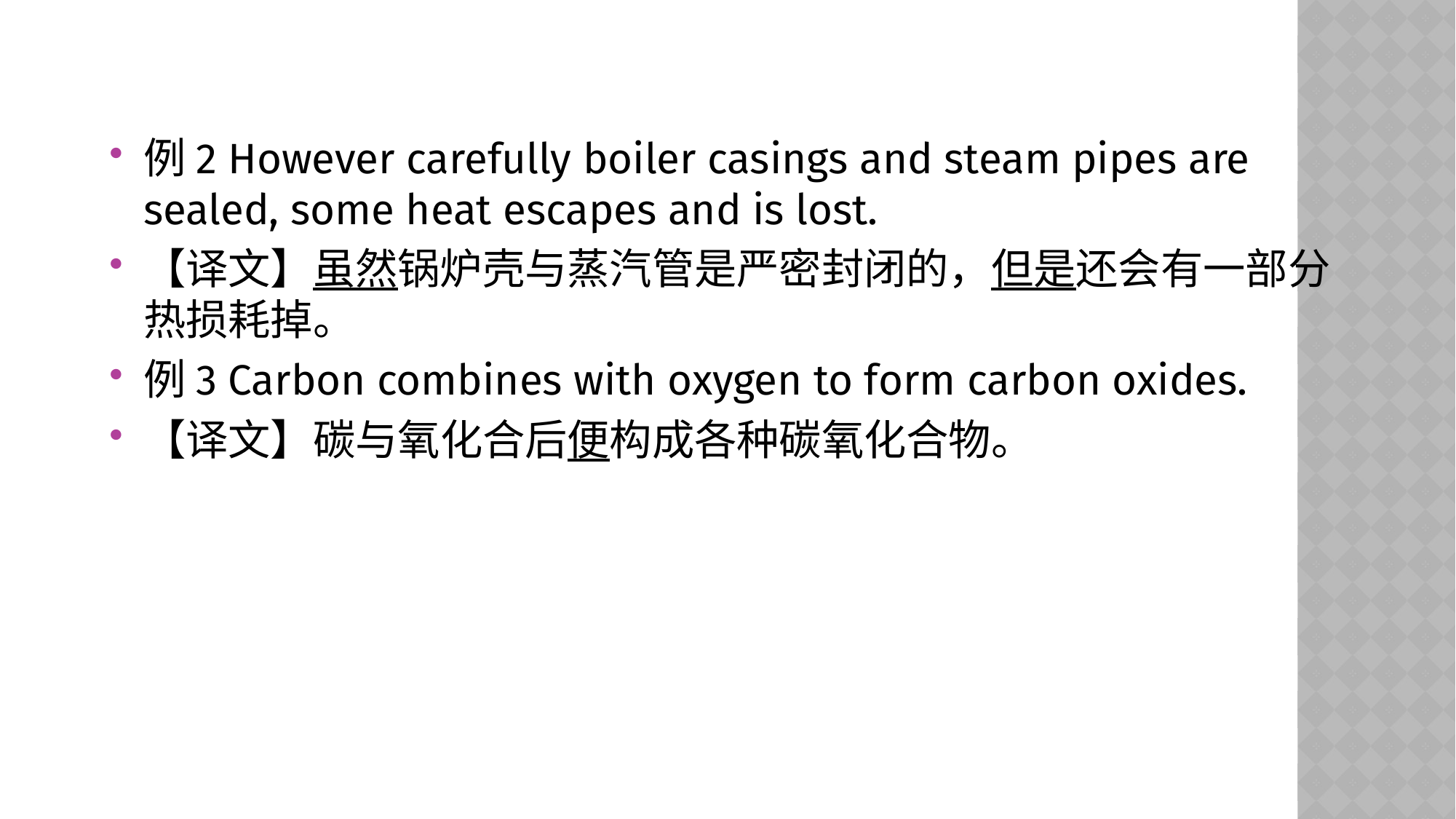

例2 However carefully boiler casings and steam pipes are sealed, some heat escapes and is lost.
【译文】虽然锅炉壳与蒸汽管是严密封闭的，但是还会有一部分热损耗掉。
例3 Carbon combines with oxygen to form carbon oxides.
【译文】碳与氧化合后便构成各种碳氧化合物。